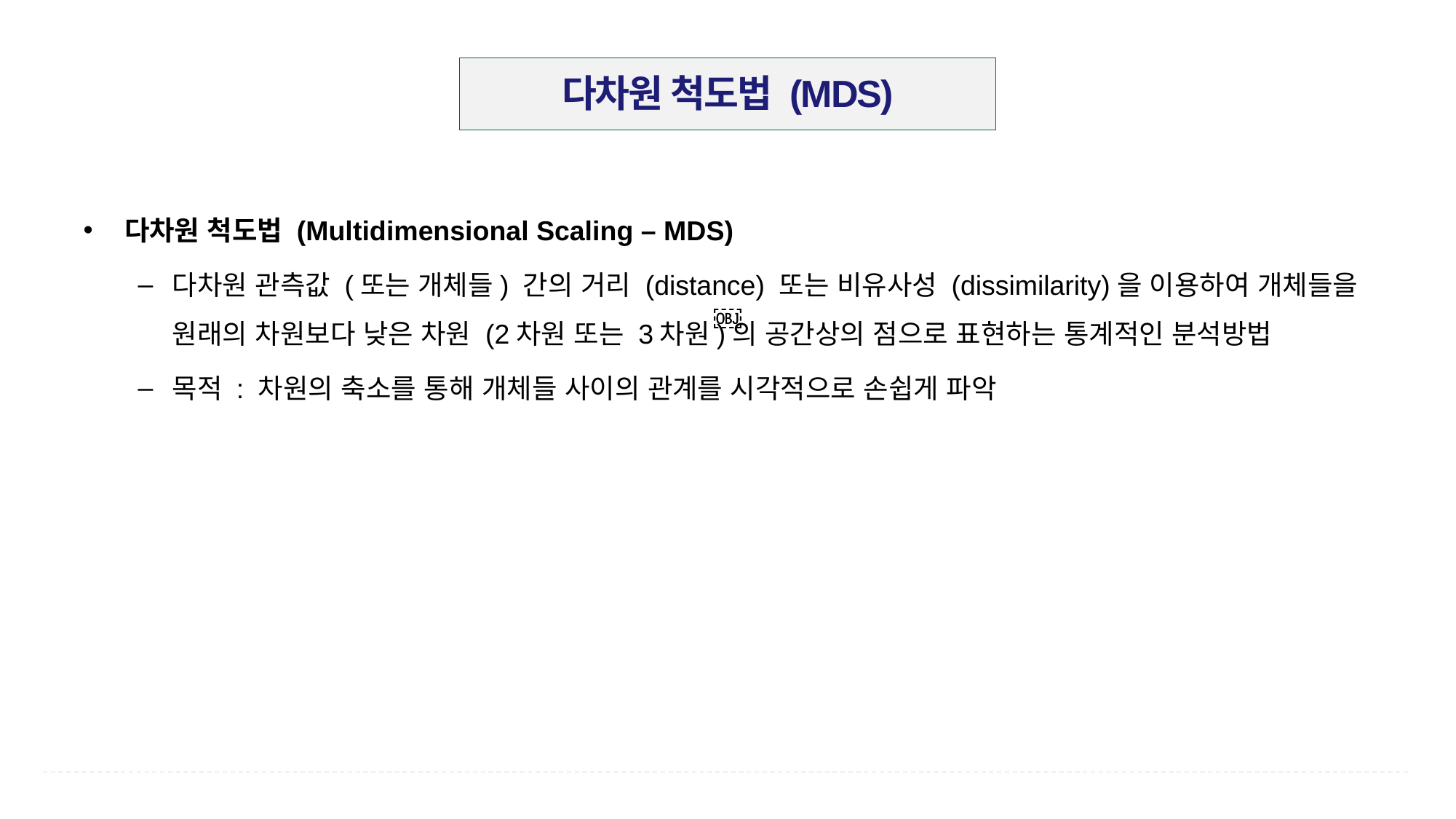

다차원 척도법 (MDS)
다차원 척도법 (Multidimensional Scaling – MDS)
다차원 관측값 (또는 개체들) 간의 거리 (distance) 또는 비유사성 (dissimilarity)을 이용하여 개체들을 원래의 차원보다 낮은 차원 (2차원 또는 3차원)의 공간상의 점으로 표현하는 통계적인 분석방법
목적 : 차원의 축소를 통해 개체들 사이의 관계를 시각적으로 손쉽게 파악

￼
￼